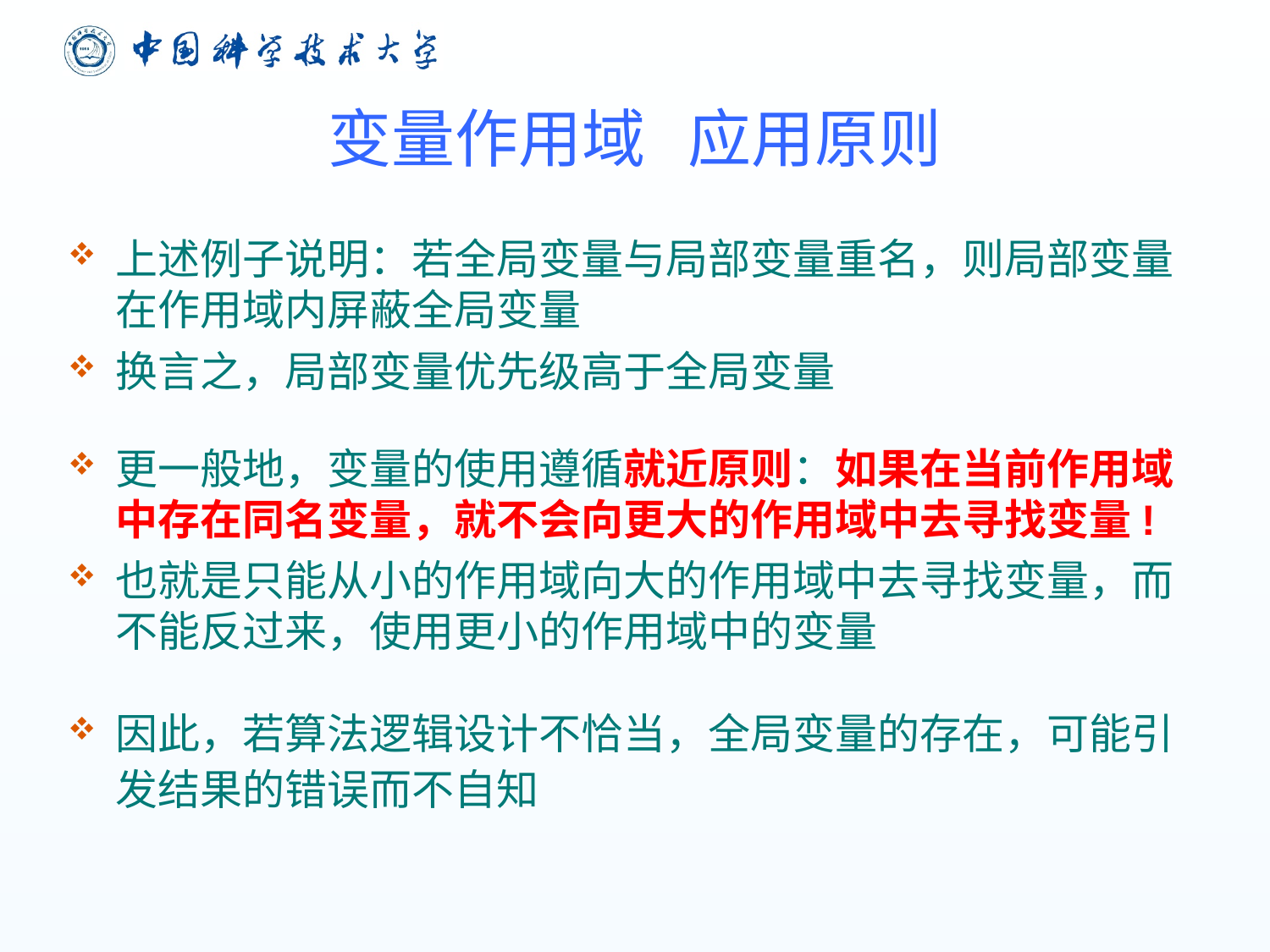

# 变量作用域   应用原则
上述例子说明：若全局变量与局部变量重名，则局部变量在作用域内屏蔽全局变量
换言之，局部变量优先级高于全局变量

更一般地，变量的使用遵循就近原则：如果在当前作用域中存在同名变量，就不会向更大的作用域中去寻找变量!
也就是只能从小的作用域向大的作用域中去寻找变量，而不能反过来，使用更小的作用域中的变量

因此，若算法逻辑设计不恰当，全局变量的存在，可能引发结果的错误而不自知